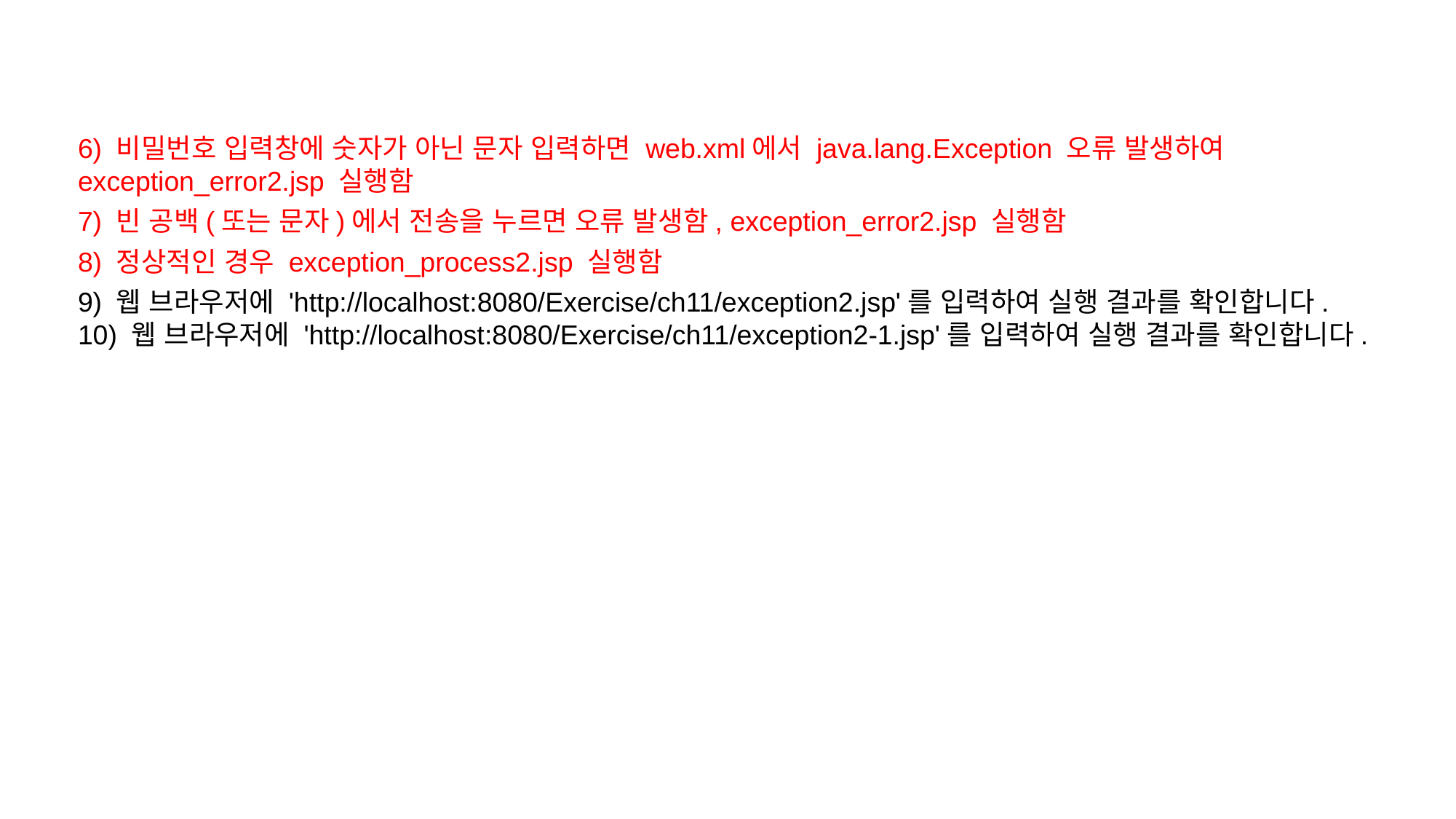

6) 비밀번호 입력창에 숫자가 아닌 문자 입력하면 web.xml에서 java.lang.Exception 오류 발생하여 exception_error2.jsp 실행함
7) 빈 공백(또는 문자)에서 전송을 누르면 오류 발생함, exception_error2.jsp 실행함
8) 정상적인 경우 exception_process2.jsp 실행함
9) 웹 브라우저에 'http://localhost:8080/Exercise/ch11/exception2.jsp'를 입력하여 실행 결과를 확인합니다.
10) 웹 브라우저에 'http://localhost:8080/Exercise/ch11/exception2-1.jsp'를 입력하여 실행 결과를 확인합니다.